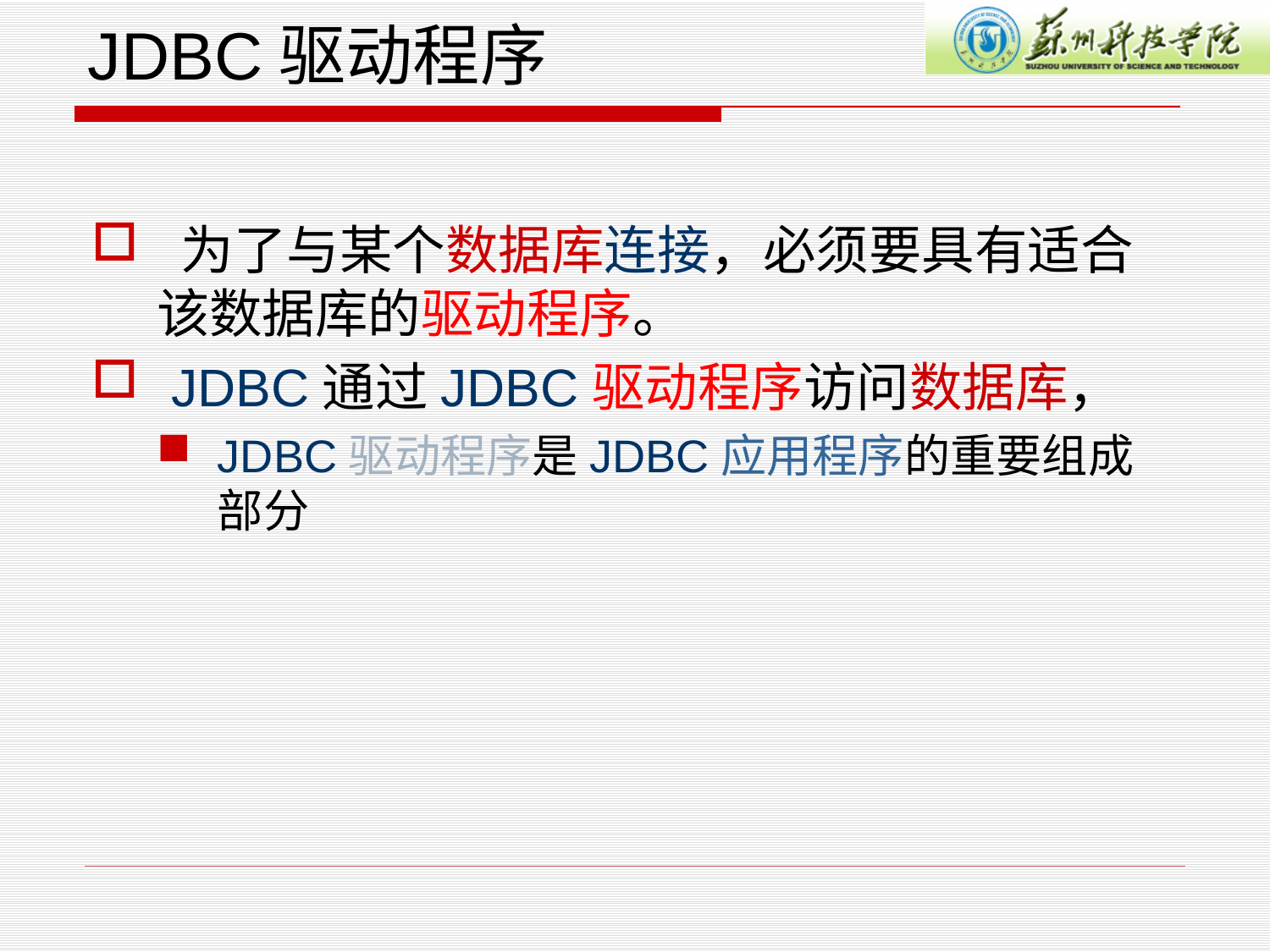

# JDBC驱动程序

 为了与某个数据库连接，必须要具有适合该数据库的驱动程序。
 JDBC通过JDBC驱动程序访问数据库，
JDBC驱动程序是JDBC应用程序的重要组成部分